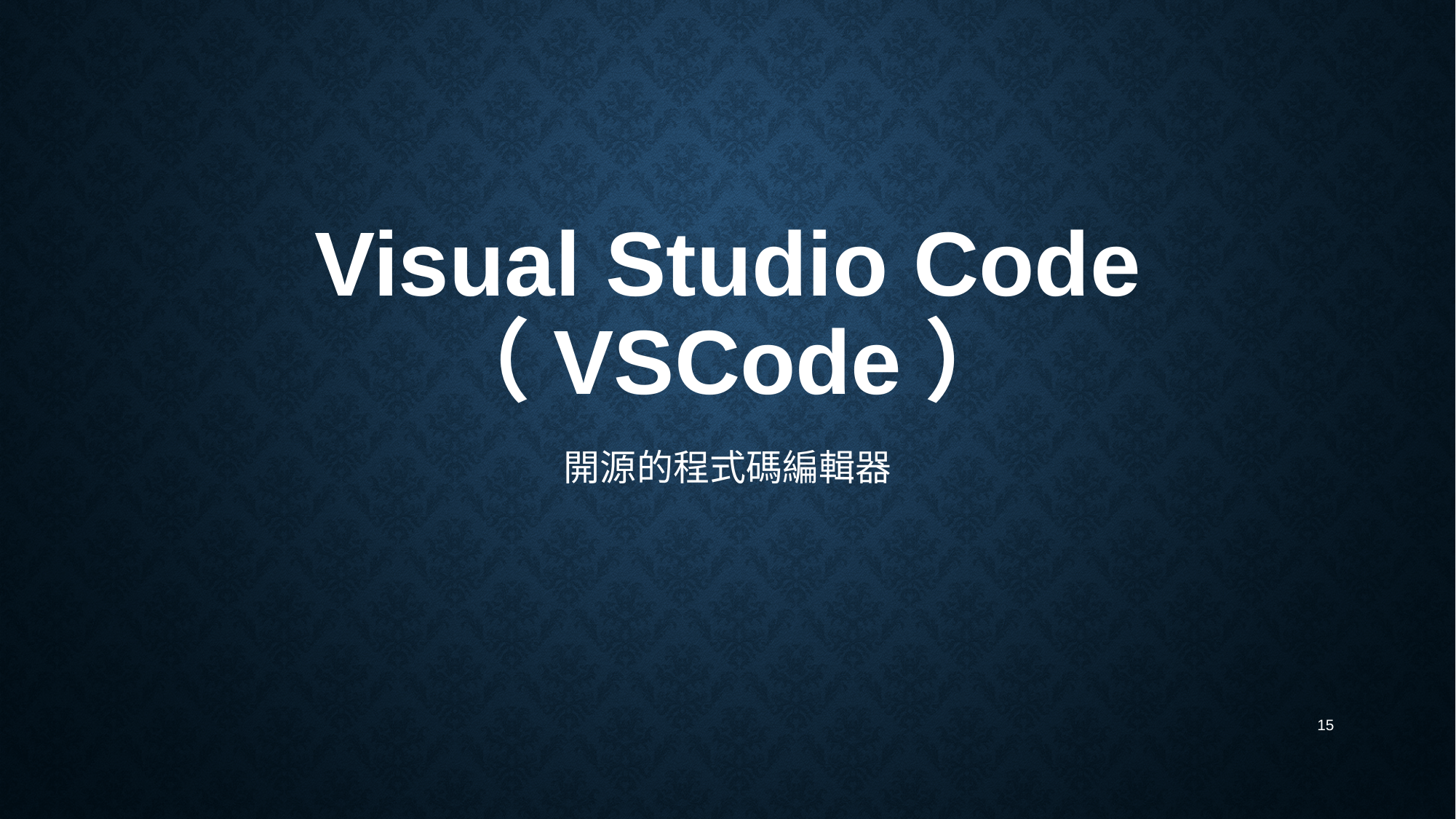

# Visual Studio Code （VSCode）
開源的程式碼編輯器
15